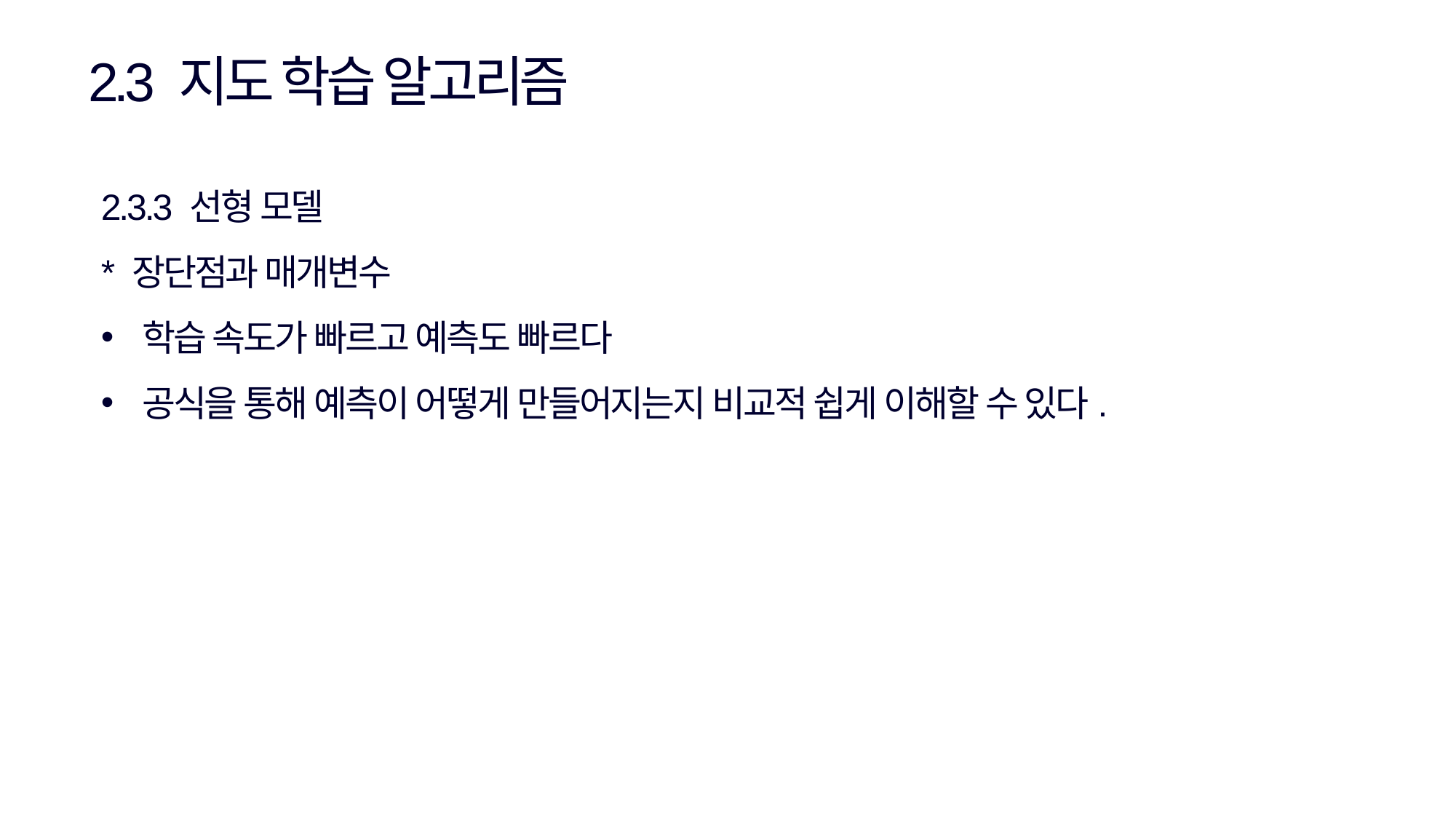

2.3 지도 학습 알고리즘
2.3.3 선형 모델
* 장단점과 매개변수
학습 속도가 빠르고 예측도 빠르다
공식을 통해 예측이 어떻게 만들어지는지 비교적 쉽게 이해할 수 있다.